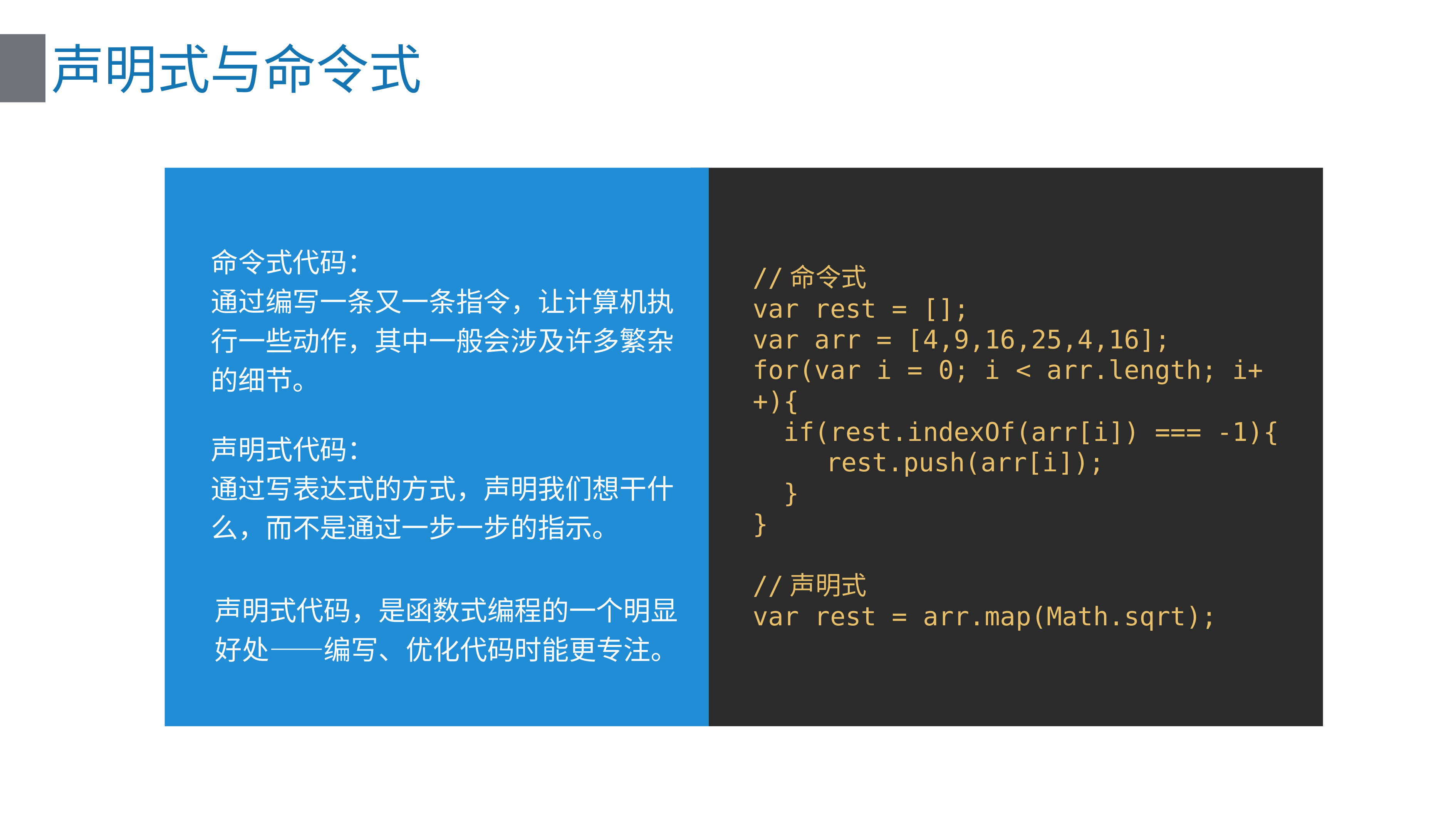

# 声明式与命令式

命令式代码：
通过编写一条又一条指令，让计算机执行一些动作，其中一般会涉及许多繁杂的细节。
//命令式
var rest = [];
var arr = [4,9,16,25,4,16];
for(var i = 0; i < arr.length; i++){
  if(rest.indexOf(arr[i]) === -1){
	 rest.push(arr[i]);
  }
}

//声明式
var rest = arr.map(Math.sqrt);
声明式代码：
通过写表达式的方式，声明我们想干什么，而不是通过一步一步的指示。
声明式代码，是函数式编程的一个明显好处——编写、优化代码时能更专注。